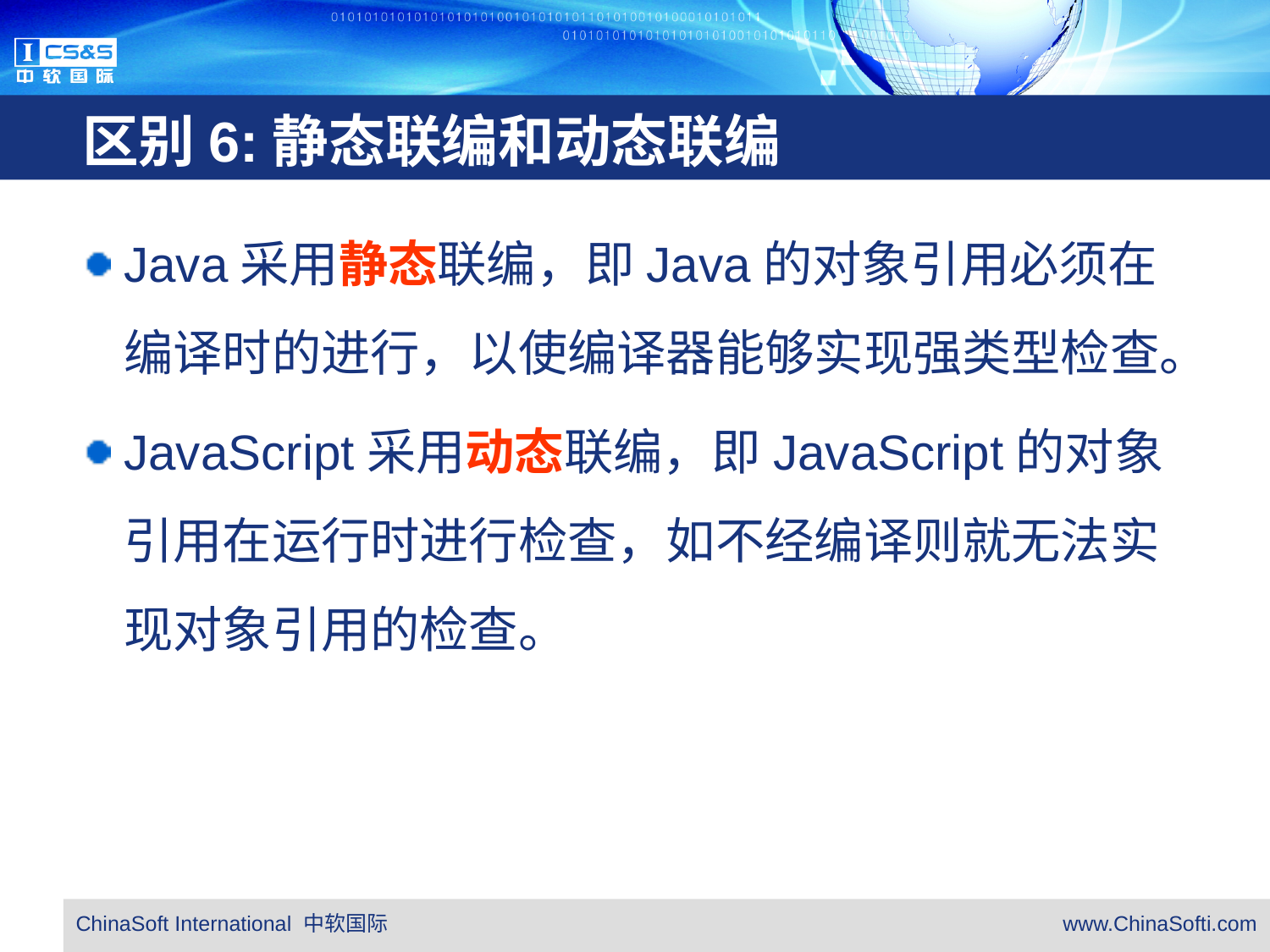

# 区别6:静态联编和动态联编
Java采用静态联编，即Java的对象引用必须在编译时的进行，以使编译器能够实现强类型检查。
JavaScript采用动态联编，即JavaScript的对象引用在运行时进行检查，如不经编译则就无法实现对象引用的检查。